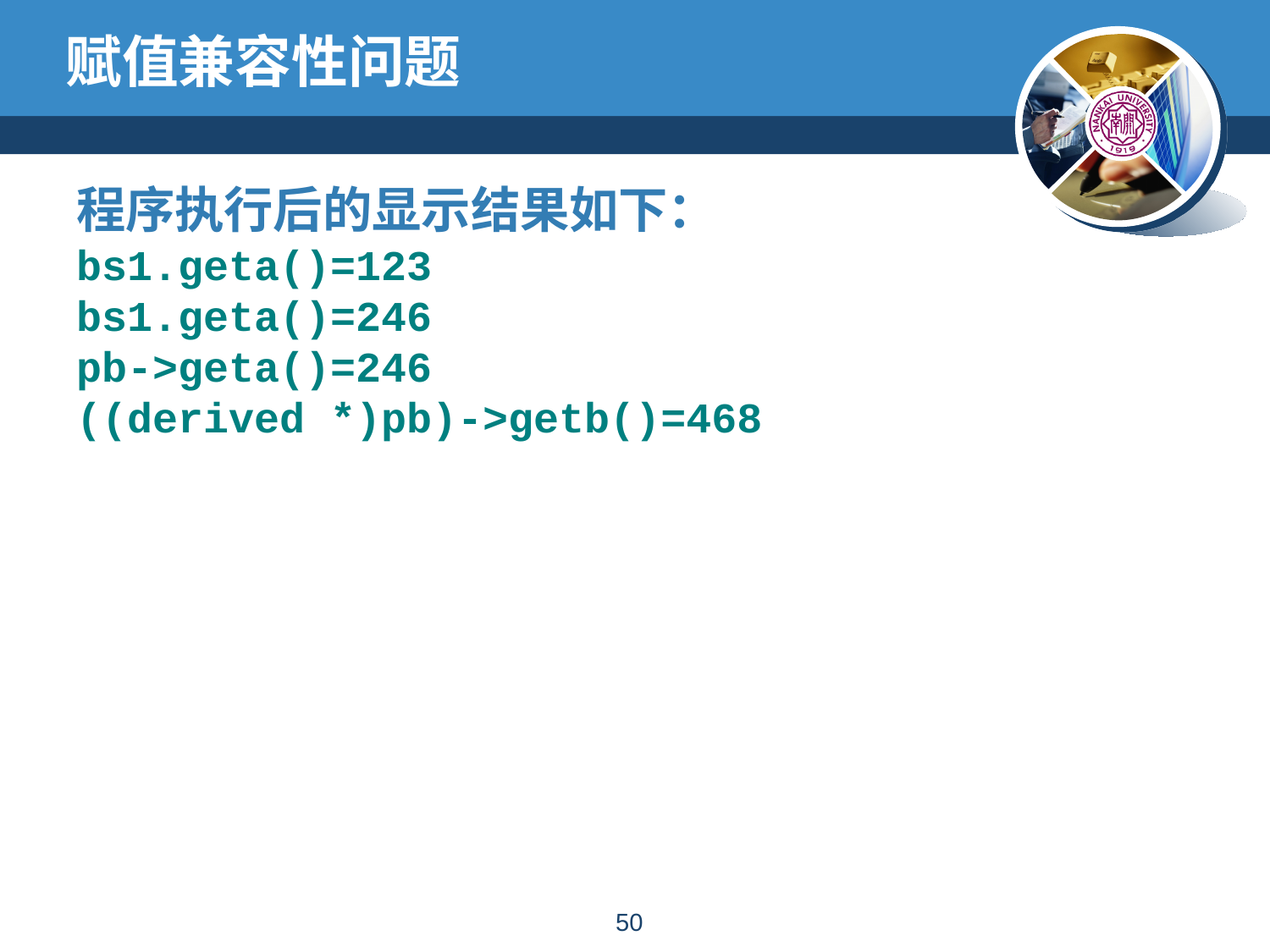

# 赋值兼容性问题
程序执行后的显示结果如下：
bs1.geta()=123
bs1.geta()=246
pb->geta()=246
((derived *)pb)->getb()=468

50